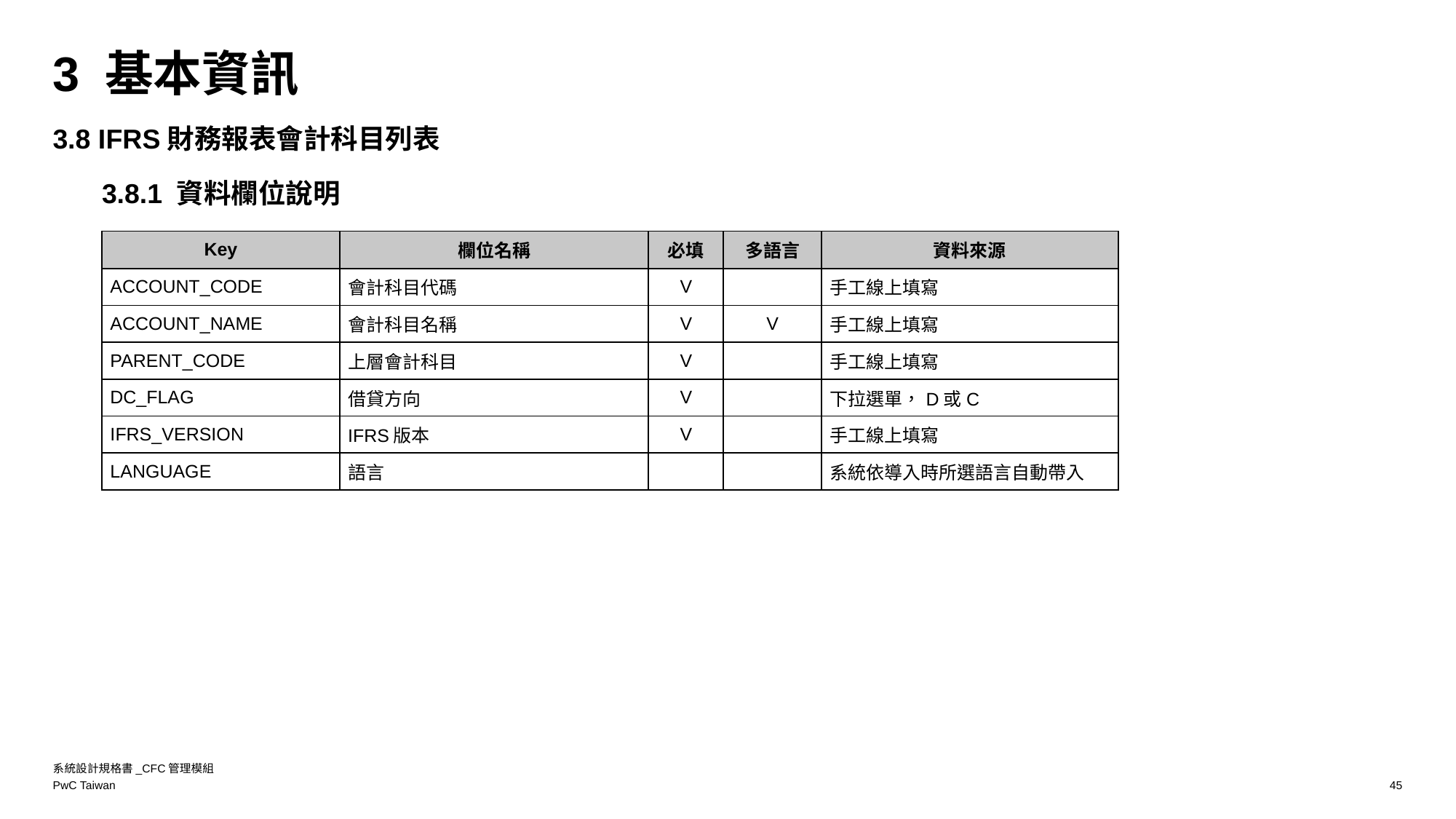

# 3 基本資訊
3.8 IFRS財務報表會計科目列表
3.8.1 資料欄位說明
| Key | 欄位名稱 | 必填 | 多語言 | 資料來源 |
| --- | --- | --- | --- | --- |
| ACCOUNT\_CODE | 會計科目代碼 | V |  | 手工線上填寫 |
| ACCOUNT\_NAME | 會計科目名稱 | V | V | 手工線上填寫 |
| PARENT\_CODE | 上層會計科目 | V |  | 手工線上填寫 |
| DC\_FLAG | 借貸方向 | V |  | 下拉選單，D或C |
| IFRS\_VERSION | IFRS版本 | V |  | 手工線上填寫 |
| LANGUAGE | 語言 |  |  | 系統依導入時所選語言自動帶入 |
系統設計規格書_CFC管理模組
45